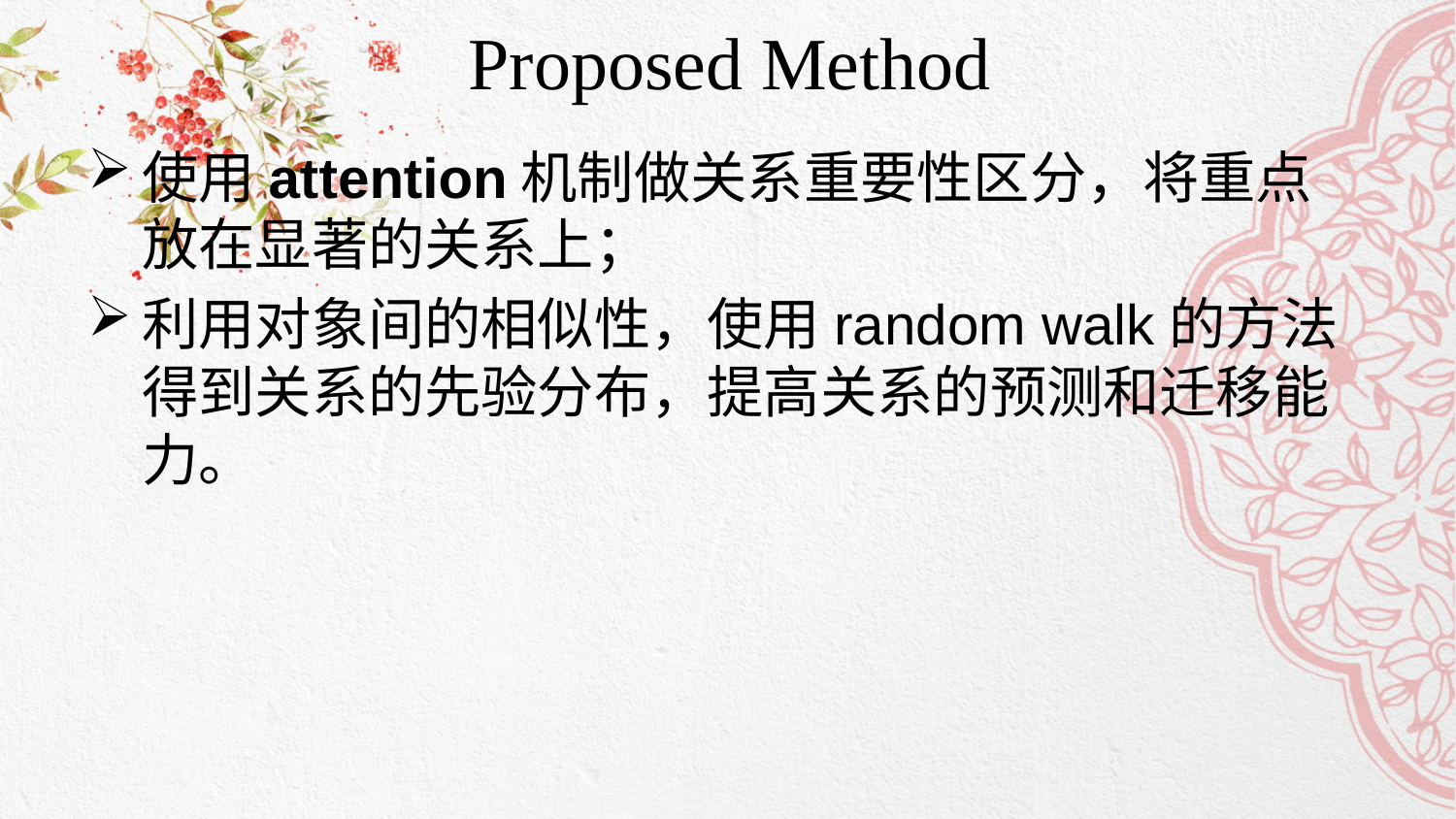

# Proposed Method
使用attention机制做关系重要性区分，将重点放在显著的关系上；
利用对象间的相似性，使用random walk的方法得到关系的先验分布，提高关系的预测和迁移能力。